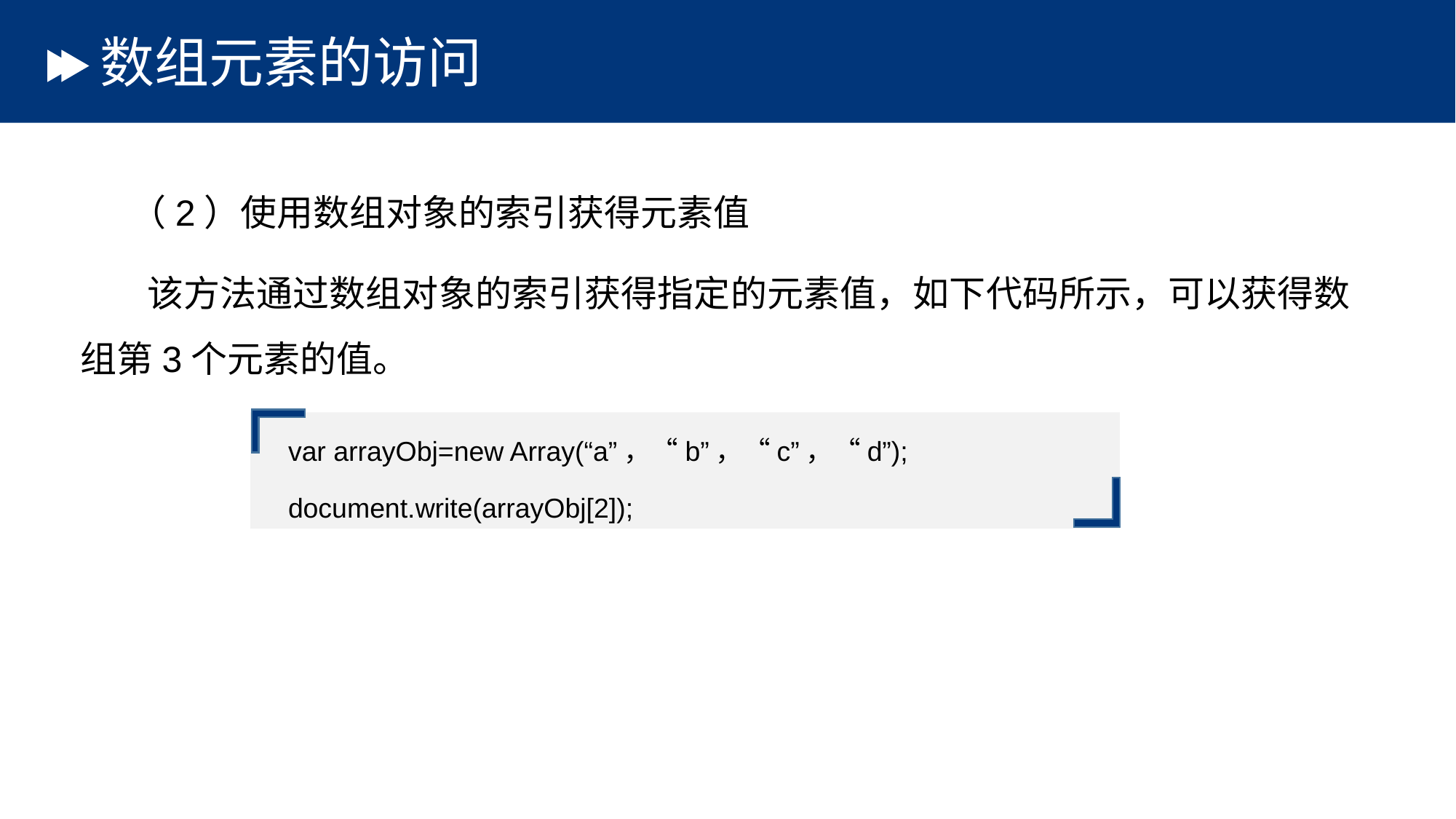

# 数组元素的访问
     （2）使用数组对象的索引获得元素值
       该方法通过数组对象的索引获得指定的元素值，如下代码所示，可以获得数组第3个元素的值。

var arrayObj=new Array(“a”，“b”，“c”，“d”);
document.write(arrayObj[2]);